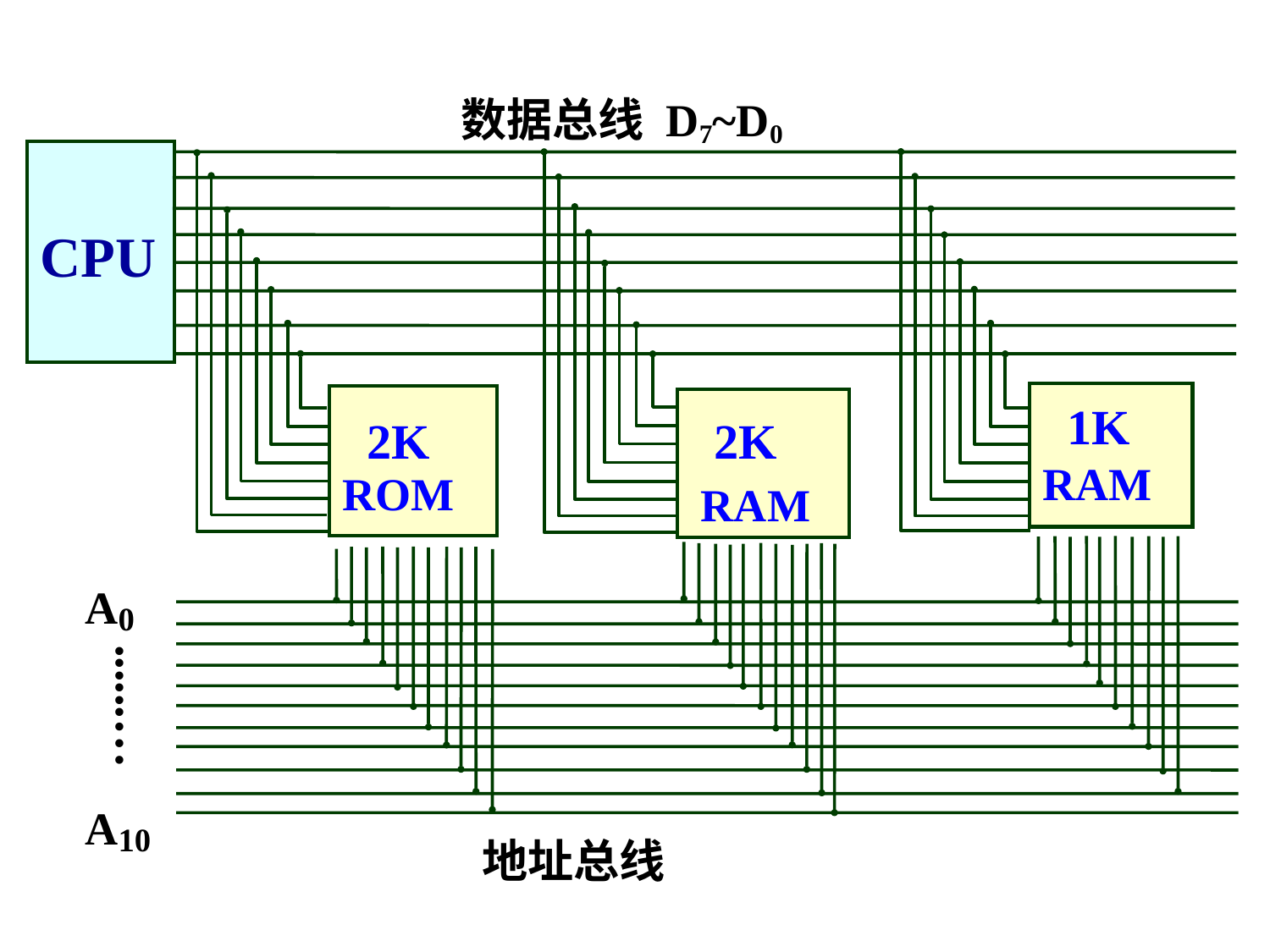

数据总线 D7~D0

CPU

  1K
RAM

  2K
ROM

  2K
 RAM

A0

A10

......…

地址总线